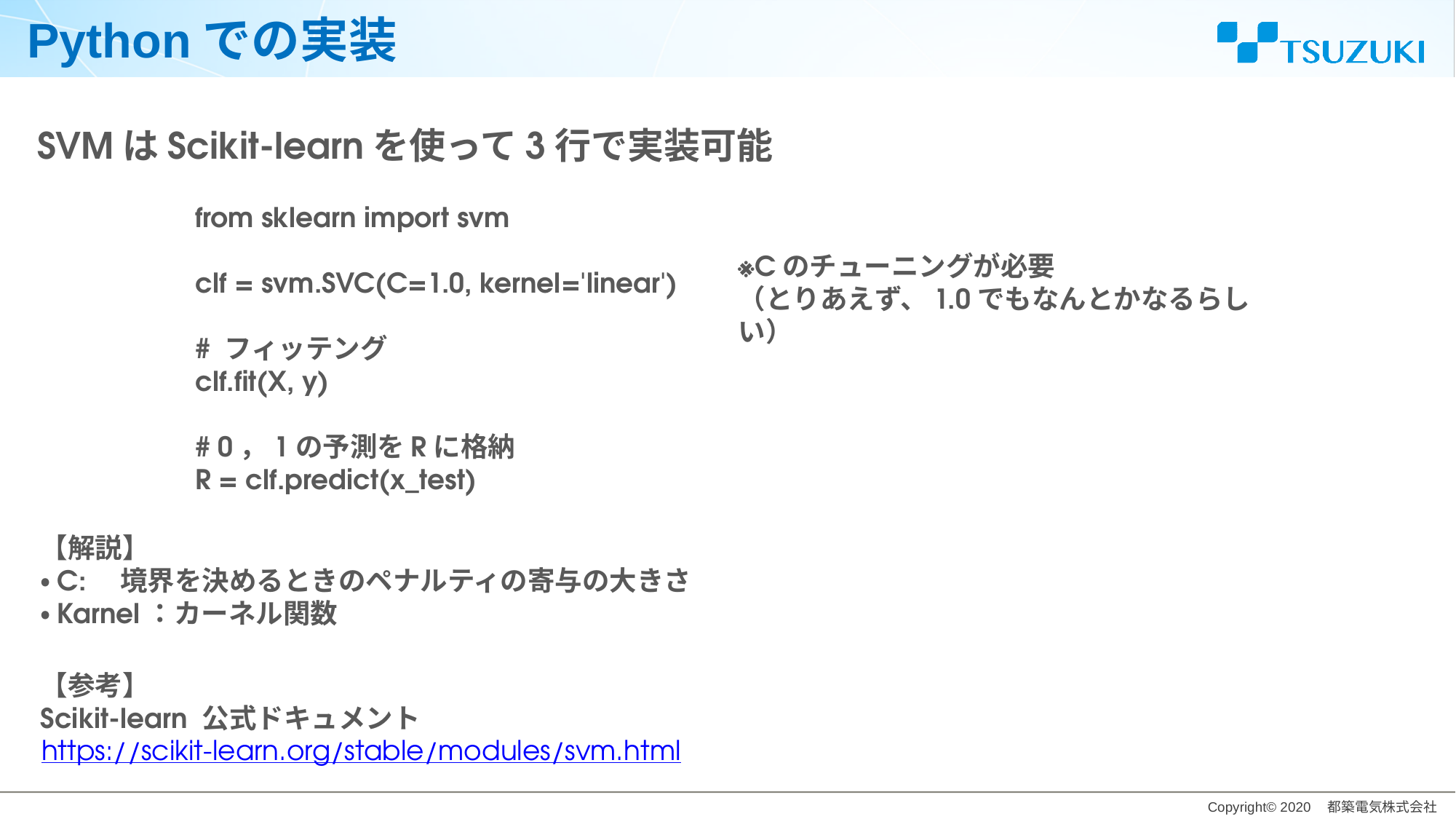

# Pythonでの実装
SVMはScikit-learnを使って3行で実装可能
from sklearn import svm

clf = svm.SVC(C=1.0, kernel='linear')

# フィッテング
clf.fit(X, y)

# 0，1の予測をRに格納
R = clf.predict(x_test)
※Cのチューニングが必要
（とりあえず、1.0でもなんとかなるらしい）
【解説】
・C:　境界を決めるときのペナルティの寄与の大きさ
・Karnel：カーネル関数
【参考】
Scikit-learn 公式ドキュメント
https://scikit-learn.org/stable/modules/svm.html
Copyright© 2020　都築電気株式会社